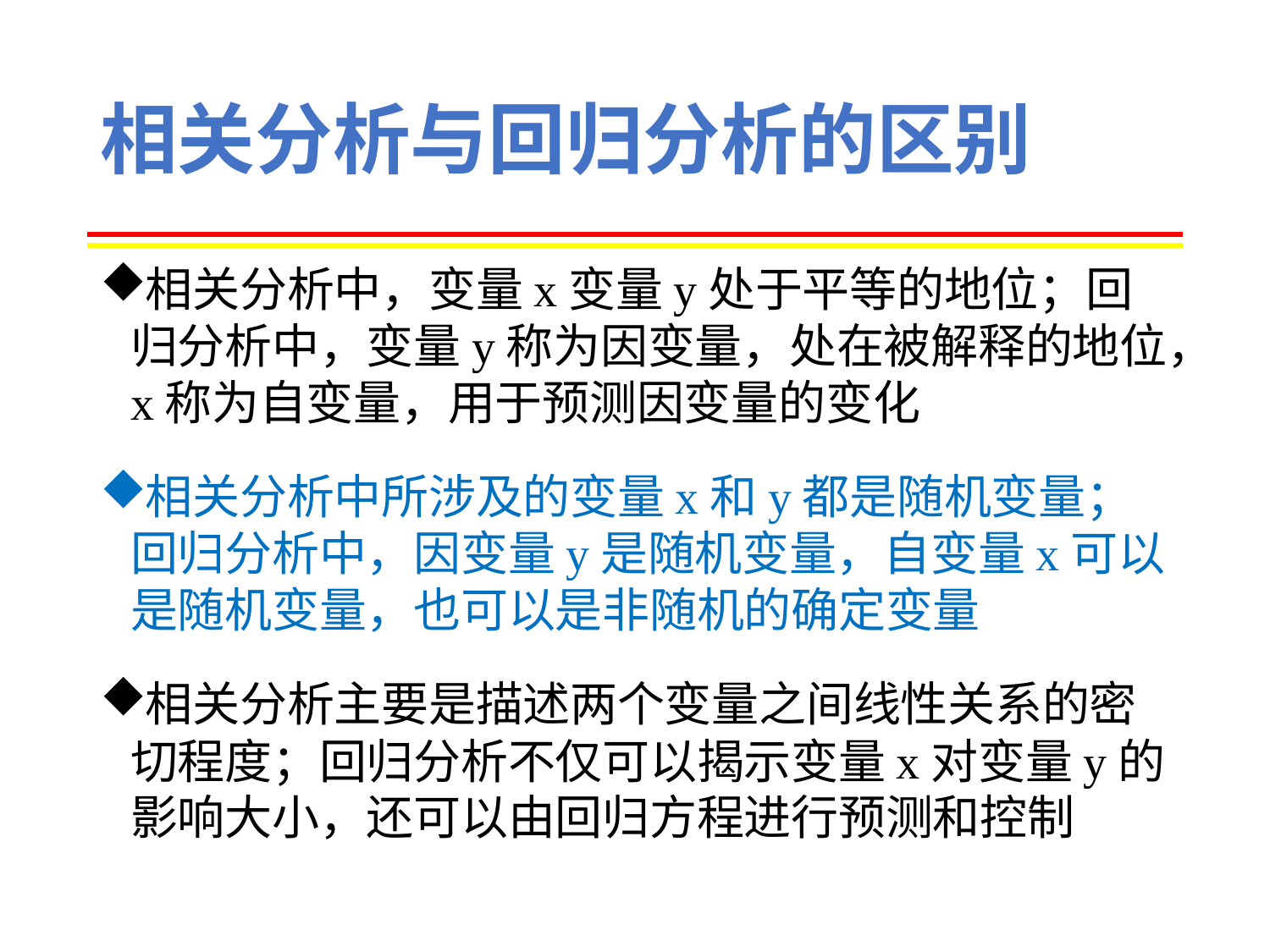

# 相关分析与回归分析的区别
相关分析中，变量x变量y处于平等的地位；回归分析中，变量y称为因变量，处在被解释的地位，x称为自变量，用于预测因变量的变化
相关分析中所涉及的变量x和y都是随机变量；回归分析中，因变量y是随机变量，自变量x可以是随机变量，也可以是非随机的确定变量
相关分析主要是描述两个变量之间线性关系的密切程度；回归分析不仅可以揭示变量x对变量y的影响大小，还可以由回归方程进行预测和控制